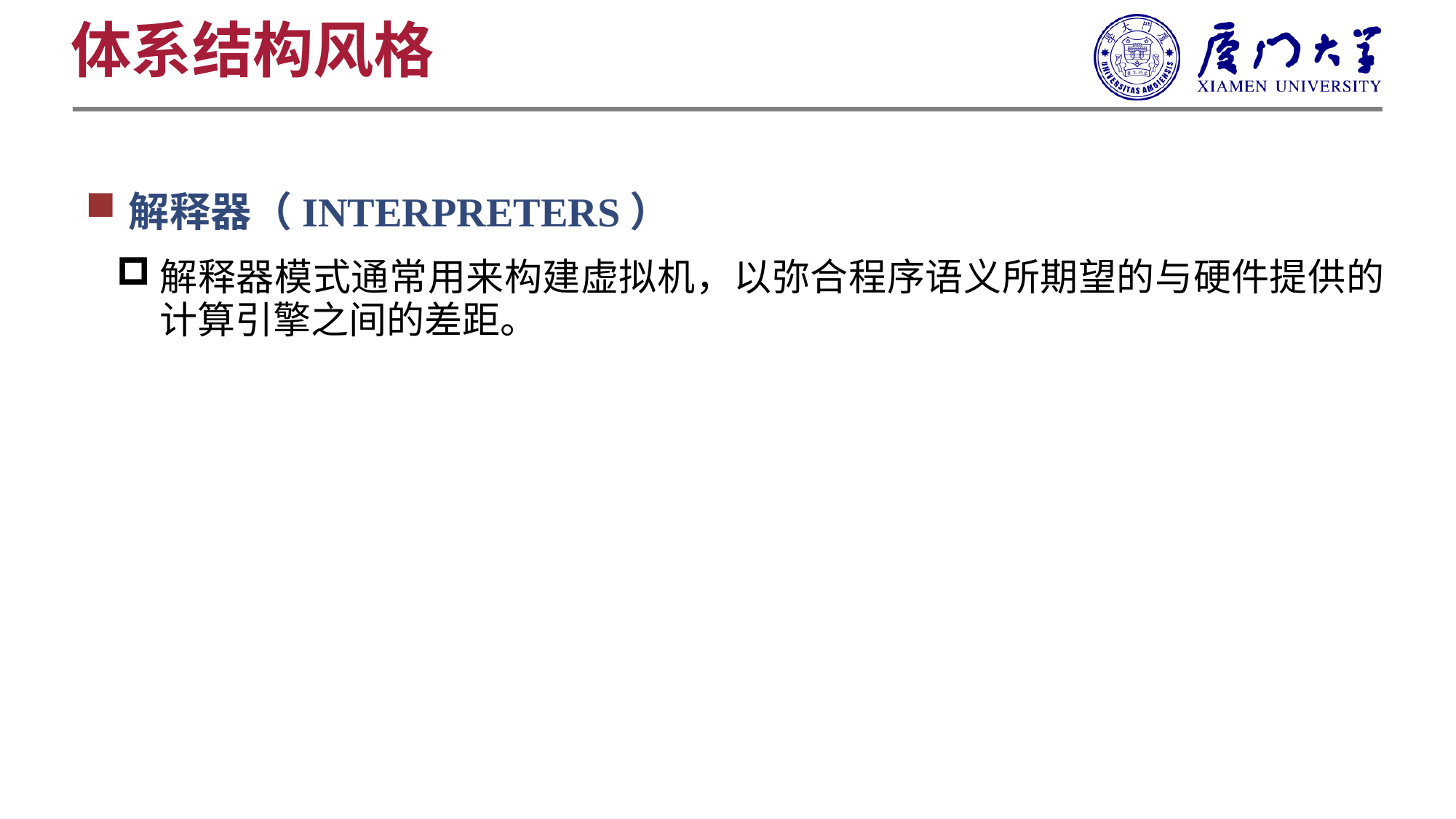

体系结构风格

解释器（INTERPRETERS）
解释器模式通常用来构建虚拟机，以弥合程序语义所期望的与硬件提供的计算引擎之间的差距。